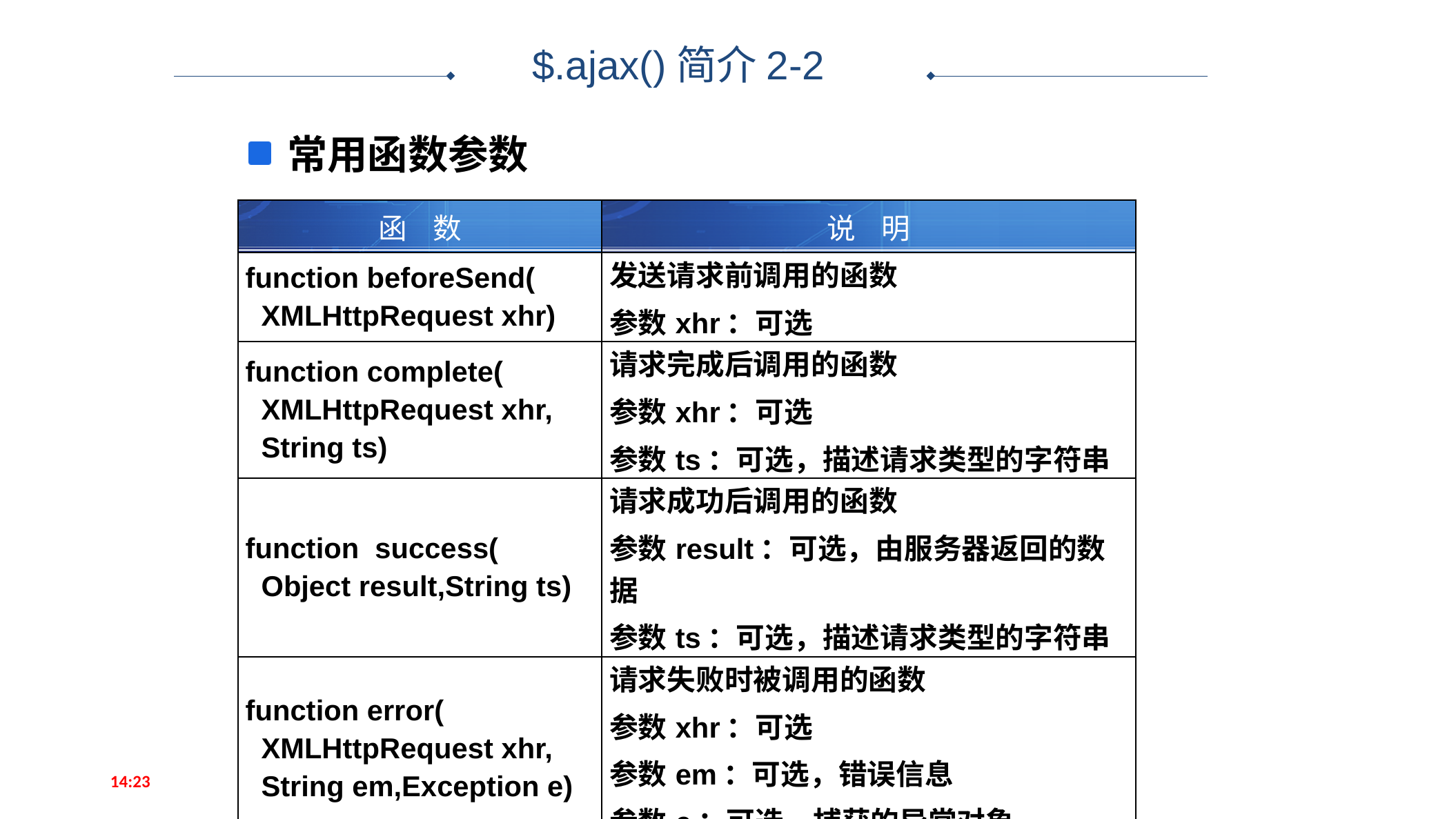

$.ajax()简介2-2
常用函数参数
| 函 数 | 说 明 |
| --- | --- |
| function beforeSend( XMLHttpRequest xhr) | 发送请求前调用的函数 参数xhr：可选 |
| function complete( XMLHttpRequest xhr, String ts) | 请求完成后调用的函数 参数xhr：可选 参数ts：可选，描述请求类型的字符串 |
| function success( Object result,String ts) | 请求成功后调用的函数 参数result：可选，由服务器返回的数据 参数ts：可选，描述请求类型的字符串 |
| function error( XMLHttpRequest xhr, String em,Exception e) | 请求失败时被调用的函数 参数xhr：可选 参数em：可选，错误信息 参数e：可选，捕获的异常对象 |
14:23